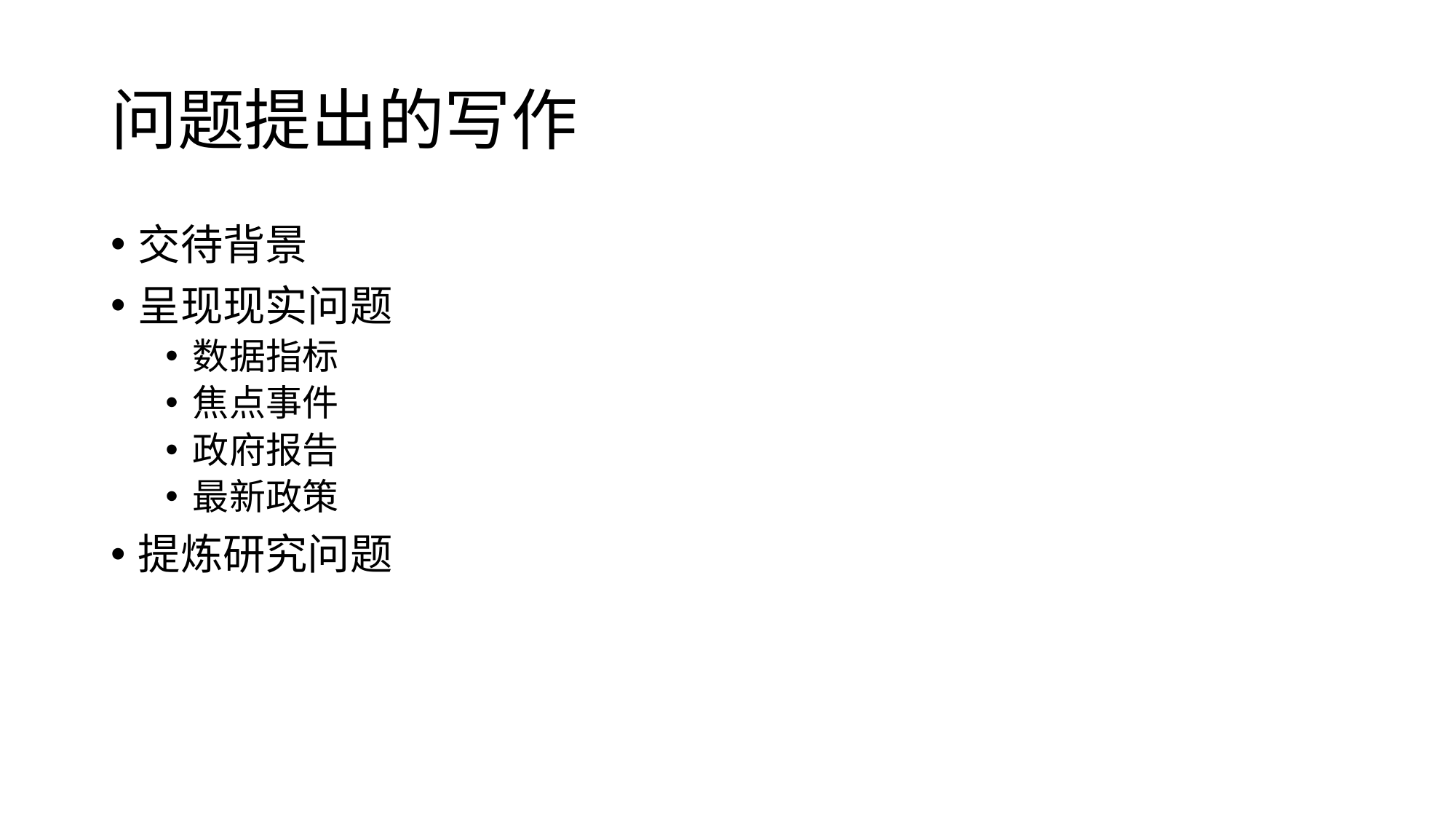

# 问题提出的写作
交待背景
呈现现实问题
数据指标
焦点事件
政府报告
最新政策
提炼研究问题